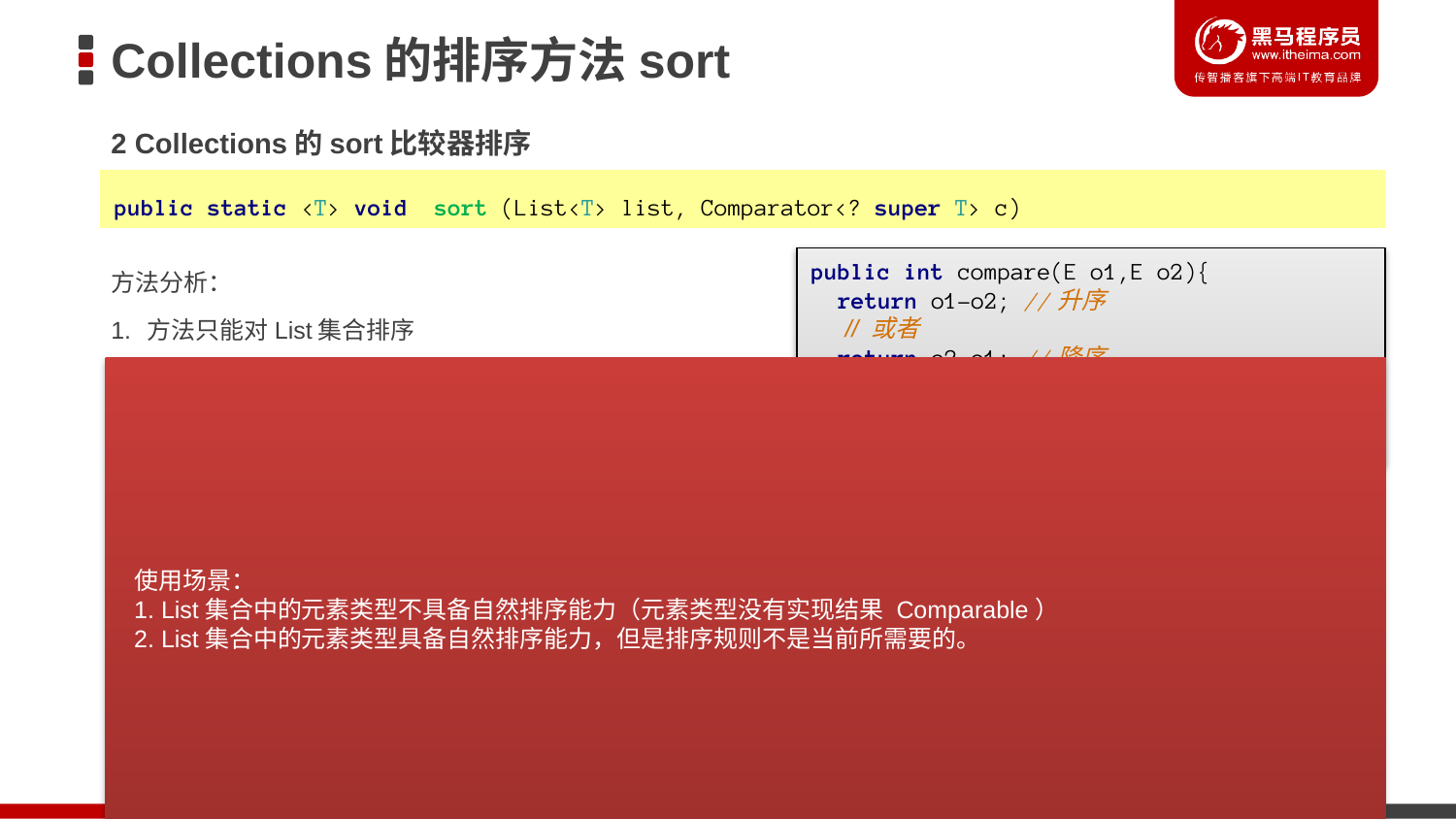

# Collections的排序方法sort
2 Collections的sort比较器排序
public static <T> void  sort (List<T> list, Comparator<? super T> c)
方法分析：
方法只能对List集合排序
对元素的类型没有要求
需要定义一个比较器Comparator
（规则和之前TreeSet时一样）
public int compare(E o1,E o2){
    return o1-o2; //升序
     // 或者
    return o2-o1; //降序
}
口诀：升序就是1减2，降序就是2减1
1表示第一个参数，2表示第二个参数
使用场景：
 List集合中的元素类型不具备自然排序能力（元素类型没有实现结果 Comparable）
 List集合中的元素类型具备自然排序能力，但是排序规则不是当前所需要的。